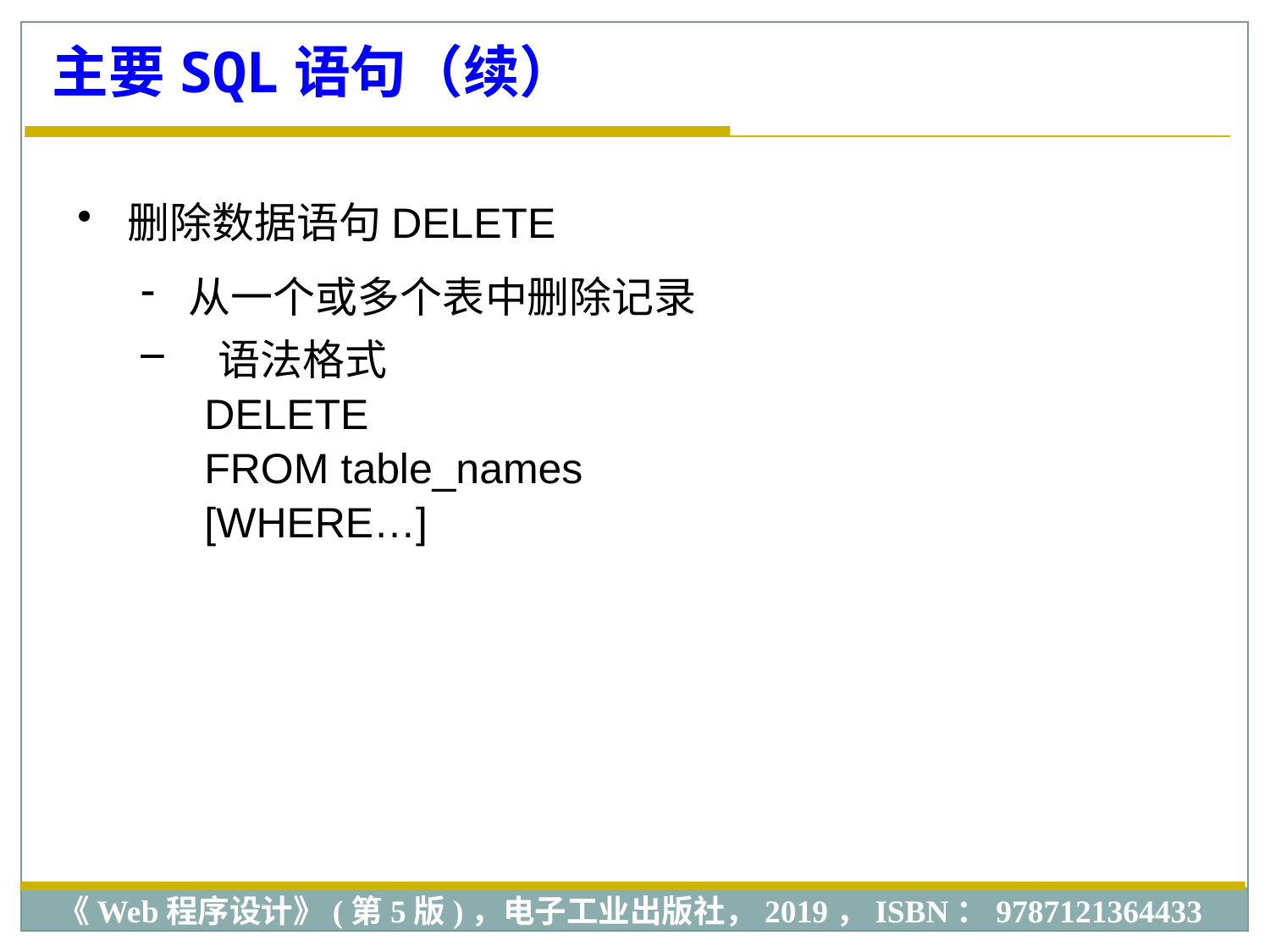

主要SQL语句（续）
 删除数据语句DELETE
从一个或多个表中删除记录
  语法格式
	DELETE
	FROM table_names
	[WHERE…]